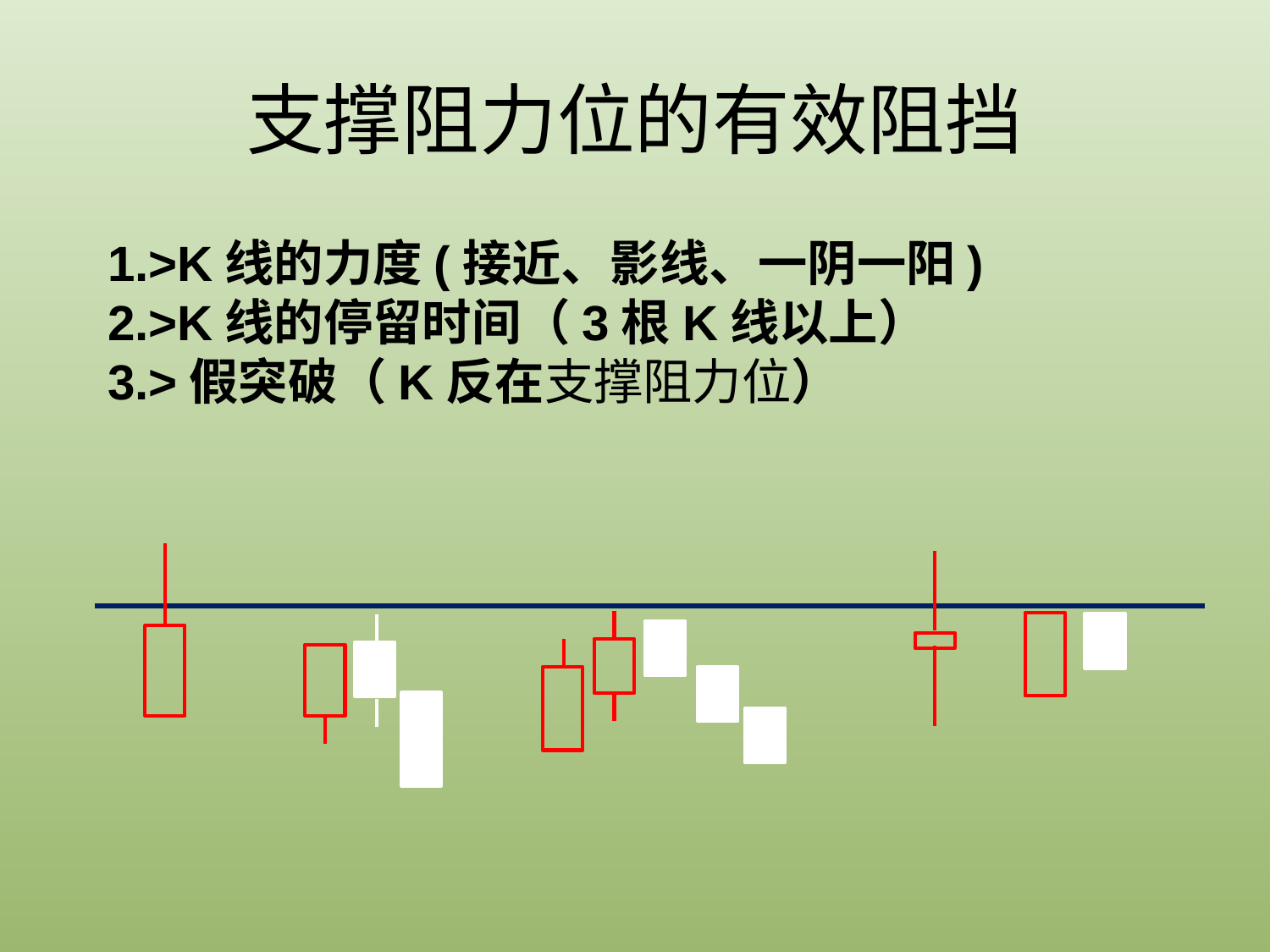

支撑阻力位的有效阻挡
1.>K线的力度(接近、影线、一阴一阳)
2.>K线的停留时间（3根K线以上）
3.>假突破（K反在支撑阻力位）